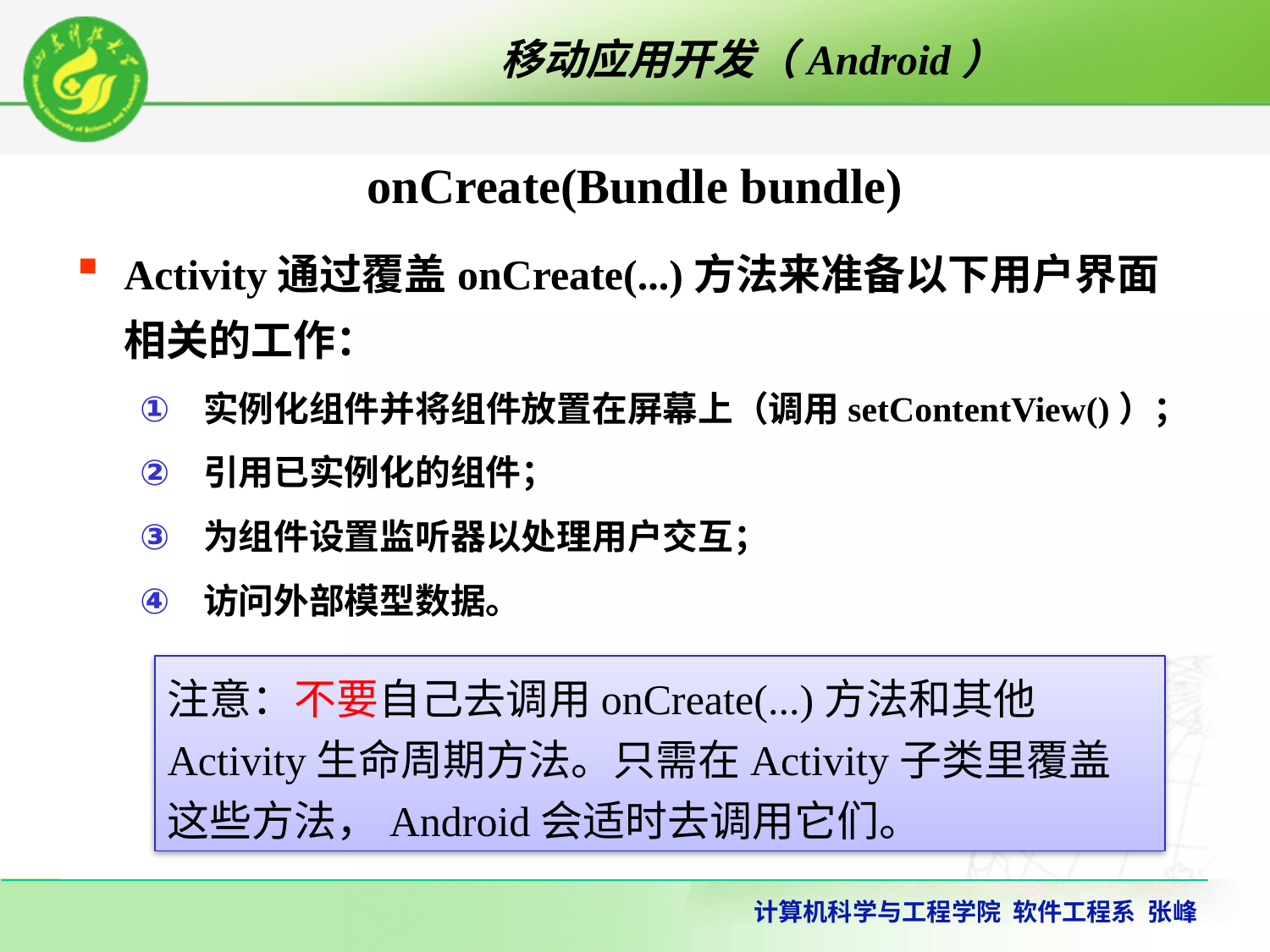

# onCreate(Bundle bundle)
Activity通过覆盖onCreate(...)方法来准备以下用户界面相关的工作：
实例化组件并将组件放置在屏幕上（调用setContentView()）；
引用已实例化的组件；
为组件设置监听器以处理用户交互；
访问外部模型数据。
注意：不要自己去调用onCreate(...)方法和其他Activity生命周期方法。只需在Activity子类里覆盖这些方法，Android会适时去调用它们。